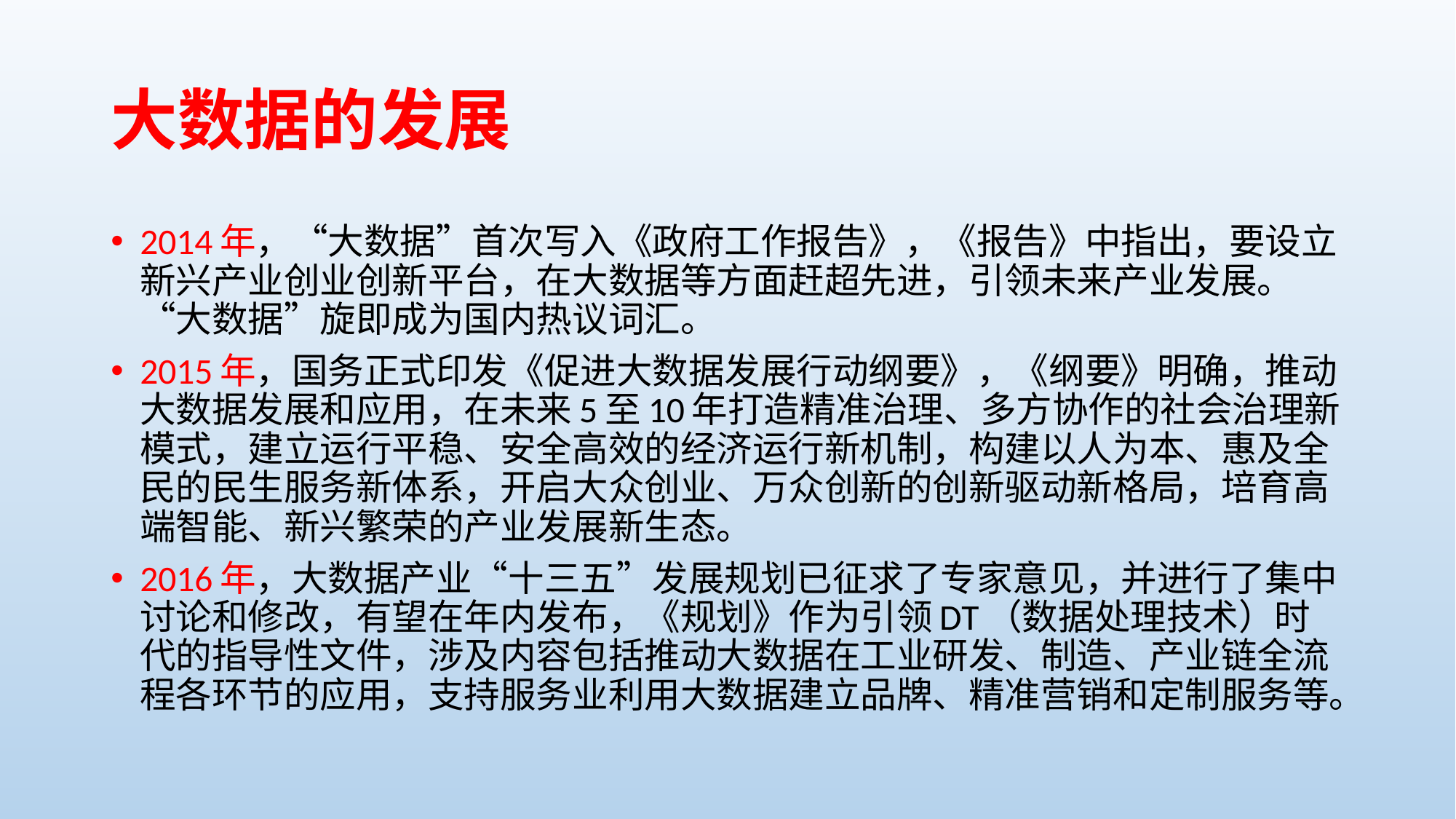

# 大数据的发展
2014年，“大数据”首次写入《政府工作报告》，《报告》中指出，要设立新兴产业创业创新平台，在大数据等方面赶超先进，引领未来产业发展。“大数据”旋即成为国内热议词汇。
2015年，国务正式印发《促进大数据发展行动纲要》，《纲要》明确，推动大数据发展和应用，在未来5至10年打造精准治理、多方协作的社会治理新模式，建立运行平稳、安全高效的经济运行新机制，构建以人为本、惠及全民的民生服务新体系，开启大众创业、万众创新的创新驱动新格局，培育高端智能、新兴繁荣的产业发展新生态。
2016年，大数据产业“十三五”发展规划已征求了专家意见，并进行了集中讨论和修改，有望在年内发布，《规划》作为引领DT（数据处理技术）时代的指导性文件，涉及内容包括推动大数据在工业研发、制造、产业链全流程各环节的应用，支持服务业利用大数据建立品牌、精准营销和定制服务等。